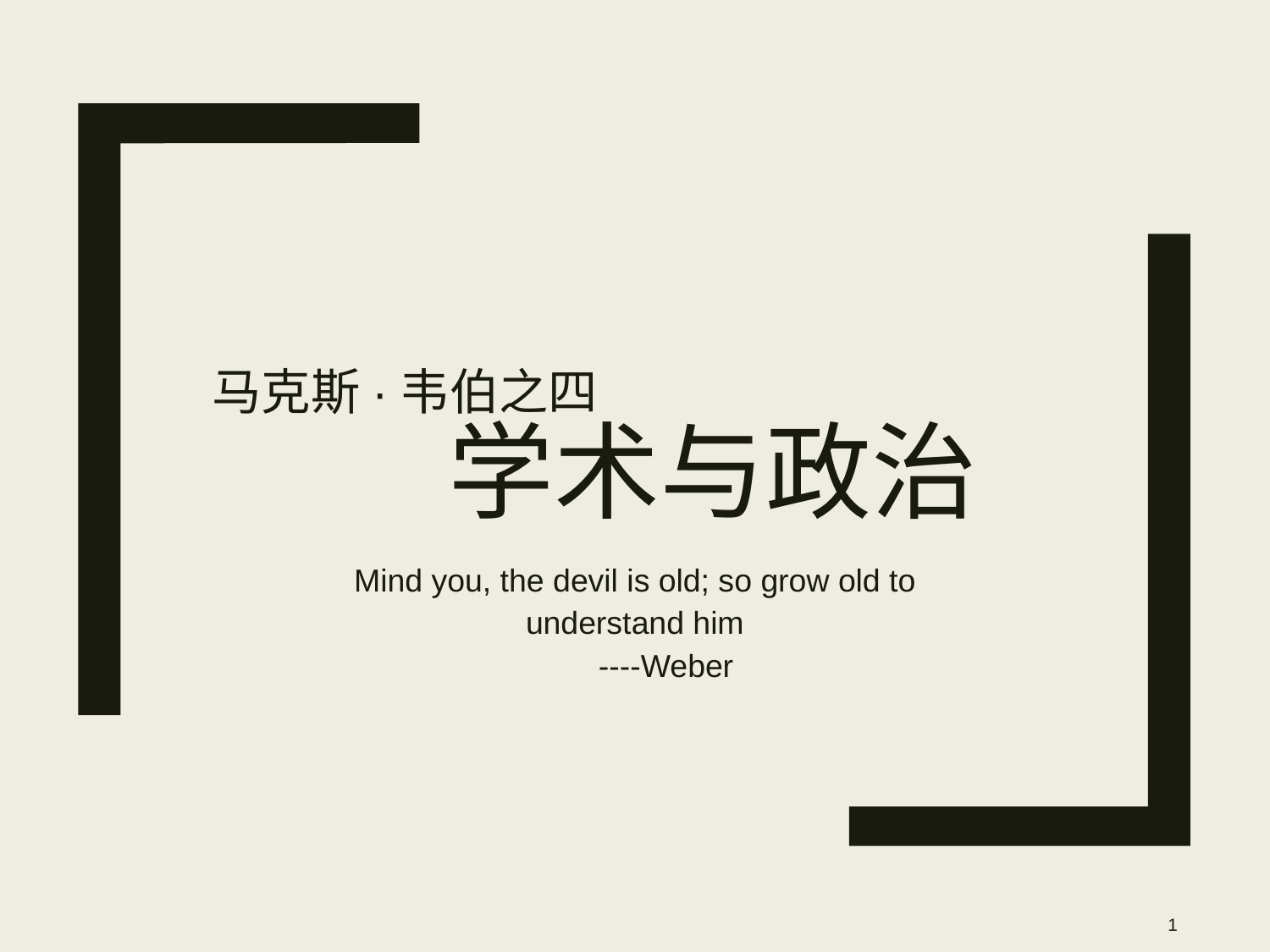

# 马克斯·韦伯之四 学术与政治
Mind you, the devil is old; so grow old to understand him
       ----Weber
1